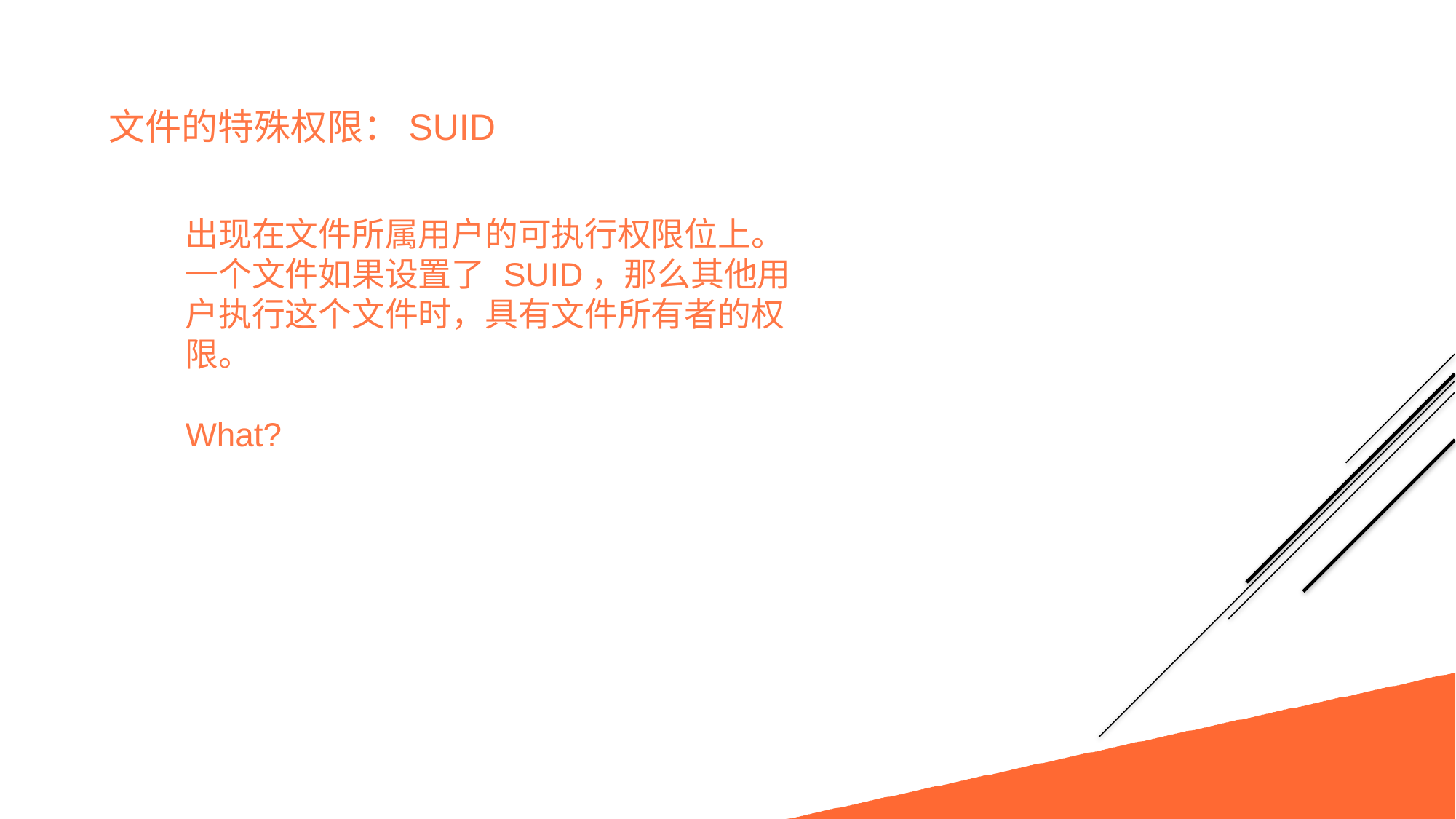

文件的特殊权限：SUID
出现在文件所属用户的可执行权限位上。一个文件如果设置了 SUID，那么其他用户执行这个文件时，具有文件所有者的权限。

What?